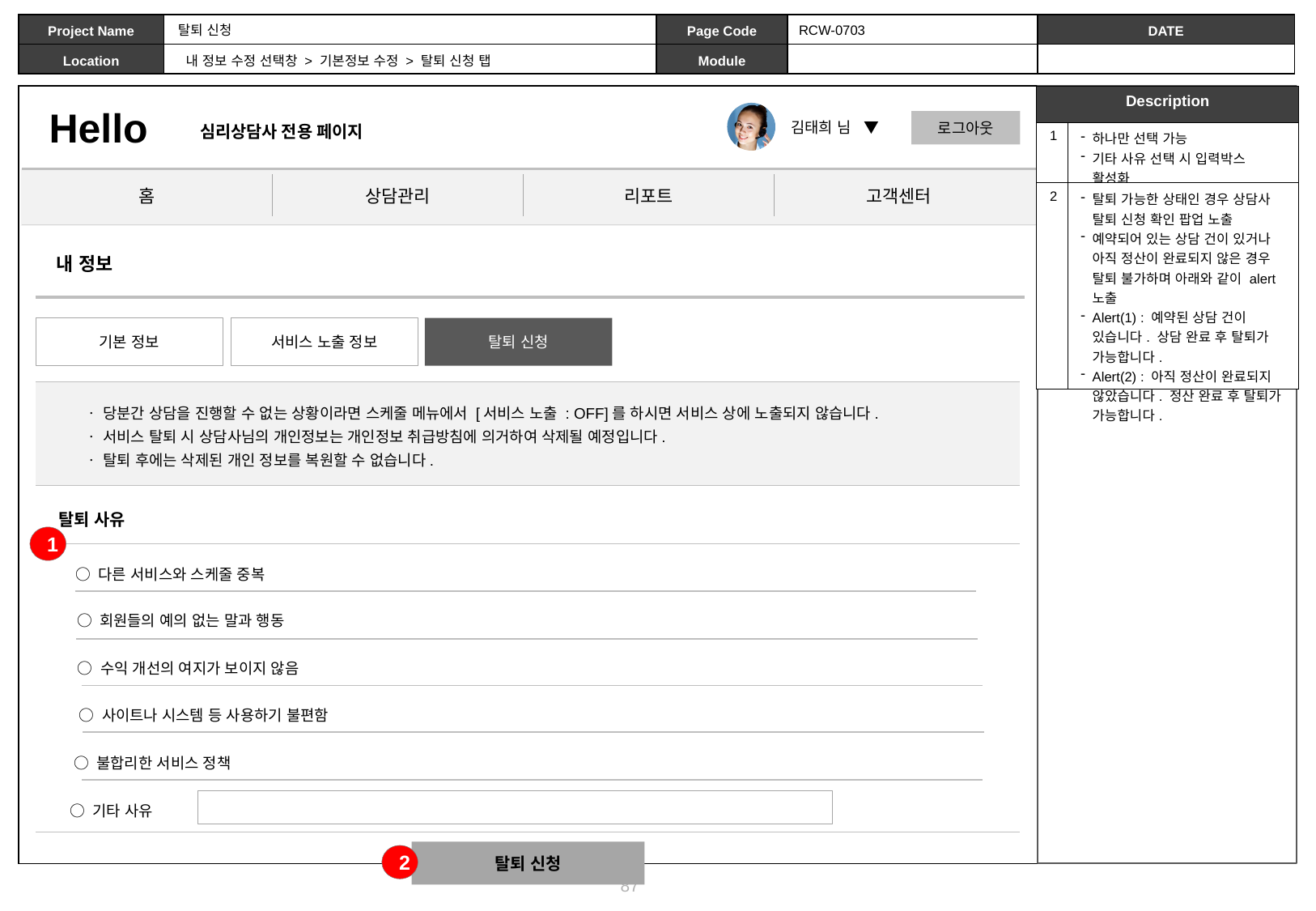

탈퇴 신청
RCW-0703
내 정보 수정 선택창 > 기본정보 수정 > 탈퇴 신청 탭
| Description |  |
| --- | --- |
| 1 | 하나만 선택 가능 기타 사유 선택 시 입력박스 활성화 |
| 2 | 탈퇴 가능한 상태인 경우 상담사 탈퇴 신청 확인 팝업 노출 예약되어 있는 상담 건이 있거나 아직 정산이 완료되지 않은 경우 탈퇴 불가하며 아래와 같이 alert 노출 Alert(1) : 예약된 상담 건이 있습니다. 상담 완료 후 탈퇴가 가능합니다. Alert(2) : 아직 정산이 완료되지 않았습니다. 정산 완료 후 탈퇴가 가능합니다. |
내 정보
기본 정보
서비스 노출 정보
탈퇴 신청
|  |
| --- |
ㆍ 당분간 상담을 진행할 수 없는 상황이라면 스케줄 메뉴에서 [서비스 노출 : OFF]를 하시면 서비스 상에 노출되지 않습니다.
ㆍ 서비스 탈퇴 시 상담사님의 개인정보는 개인정보 취급방침에 의거하여 삭제될 예정입니다.
ㆍ 탈퇴 후에는 삭제된 개인 정보를 복원할 수 없습니다.
탈퇴 사유
1
|  |
| --- |
○ 다른 서비스와 스케줄 중복
○ 회원들의 예의 없는 말과 행동
○ 수익 개선의 여지가 보이지 않음
○ 사이트나 시스템 등 사용하기 불편함
○ 불합리한 서비스 정책
○ 기타 사유

탈퇴 신청
2
87